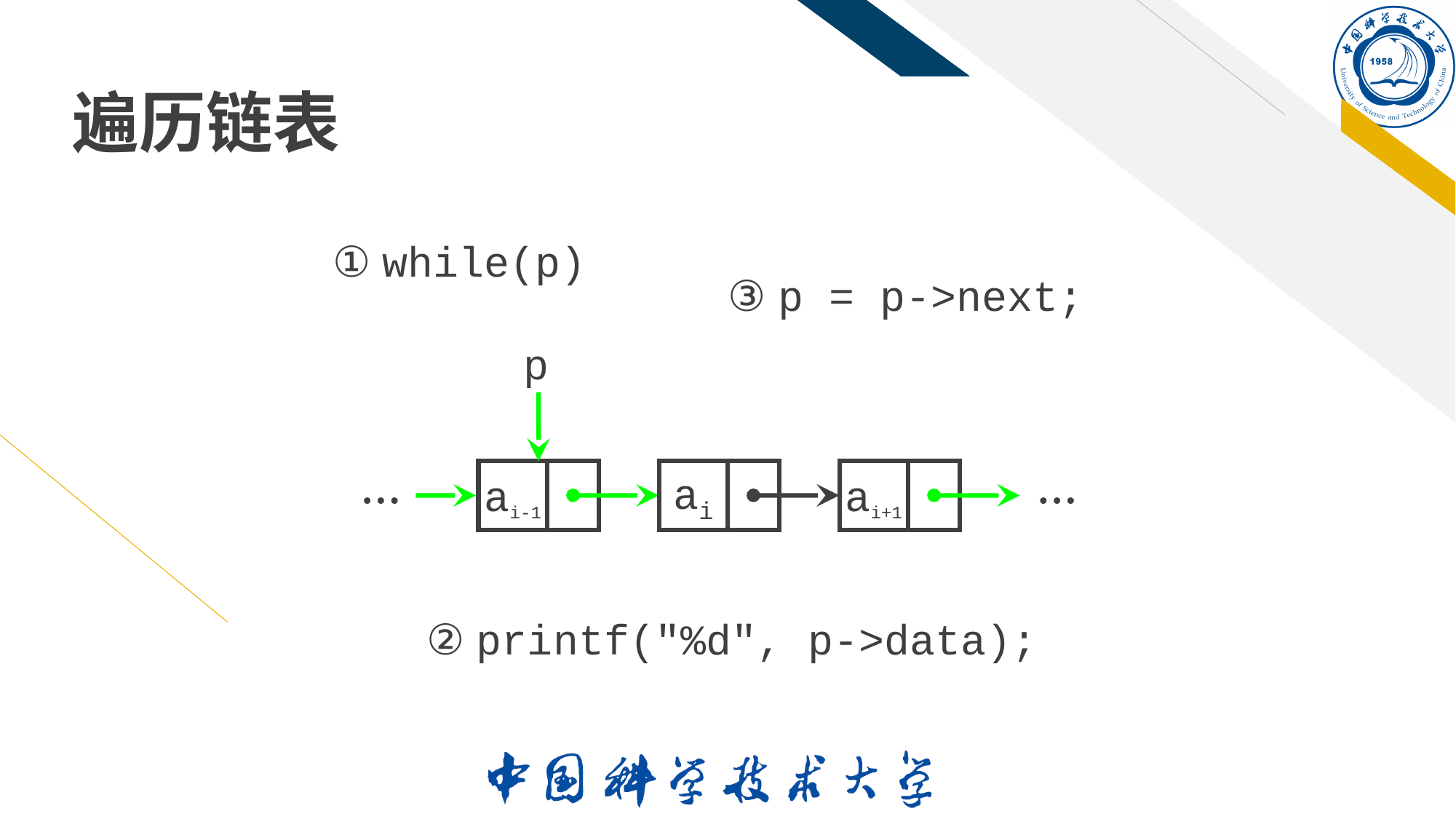

# 遍历链表
① while(p)
③ p = p->next;
p

...
...
ai-1

ai

ai+1

② printf("%d", p->data);